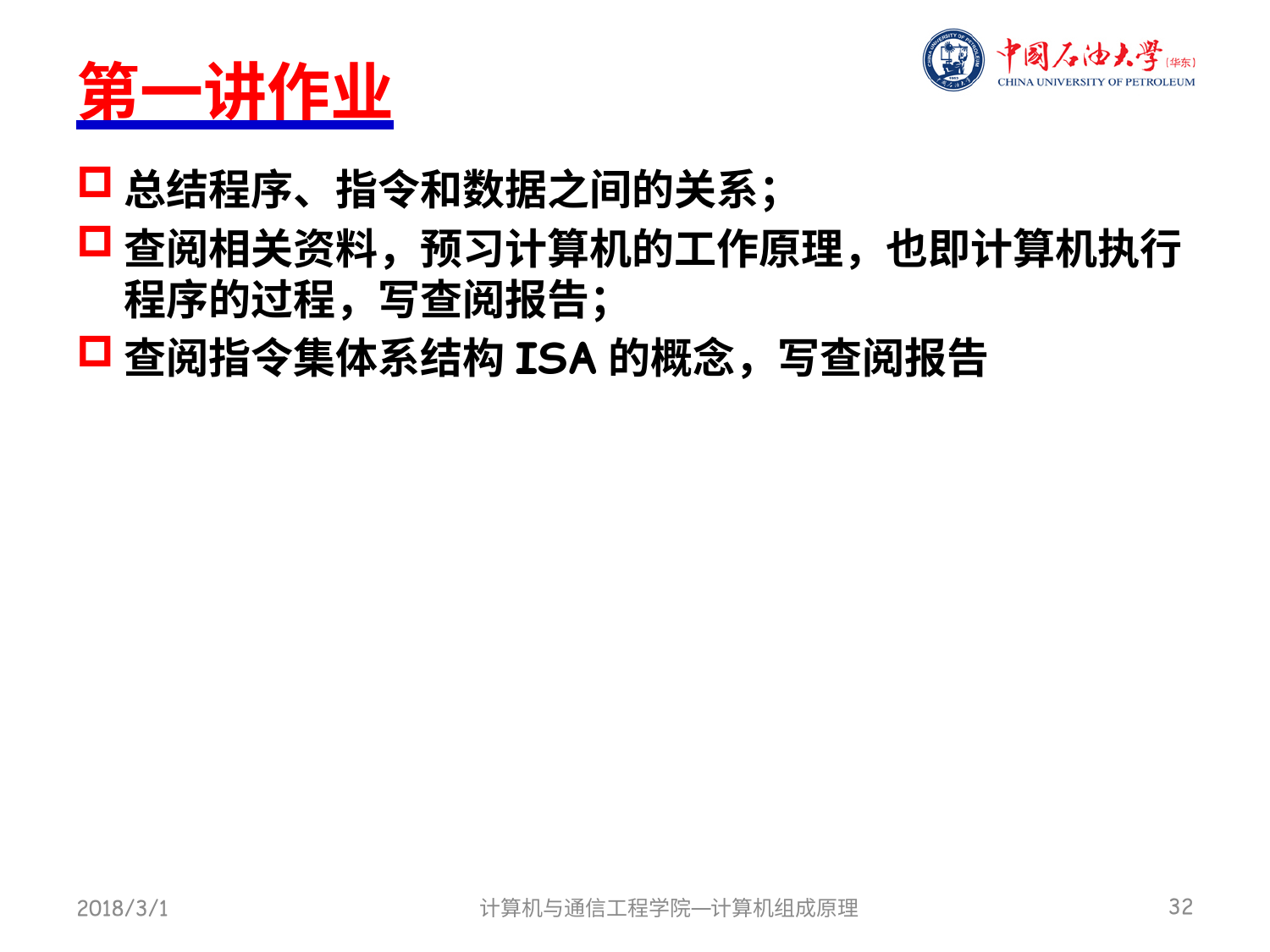

# 第一讲作业
总结程序、指令和数据之间的关系；
查阅相关资料，预习计算机的工作原理，也即计算机执行程序的过程，写查阅报告；
查阅指令集体系结构ISA的概念，写查阅报告
2018/3/1
计算机与通信工程学院—计算机组成原理
32